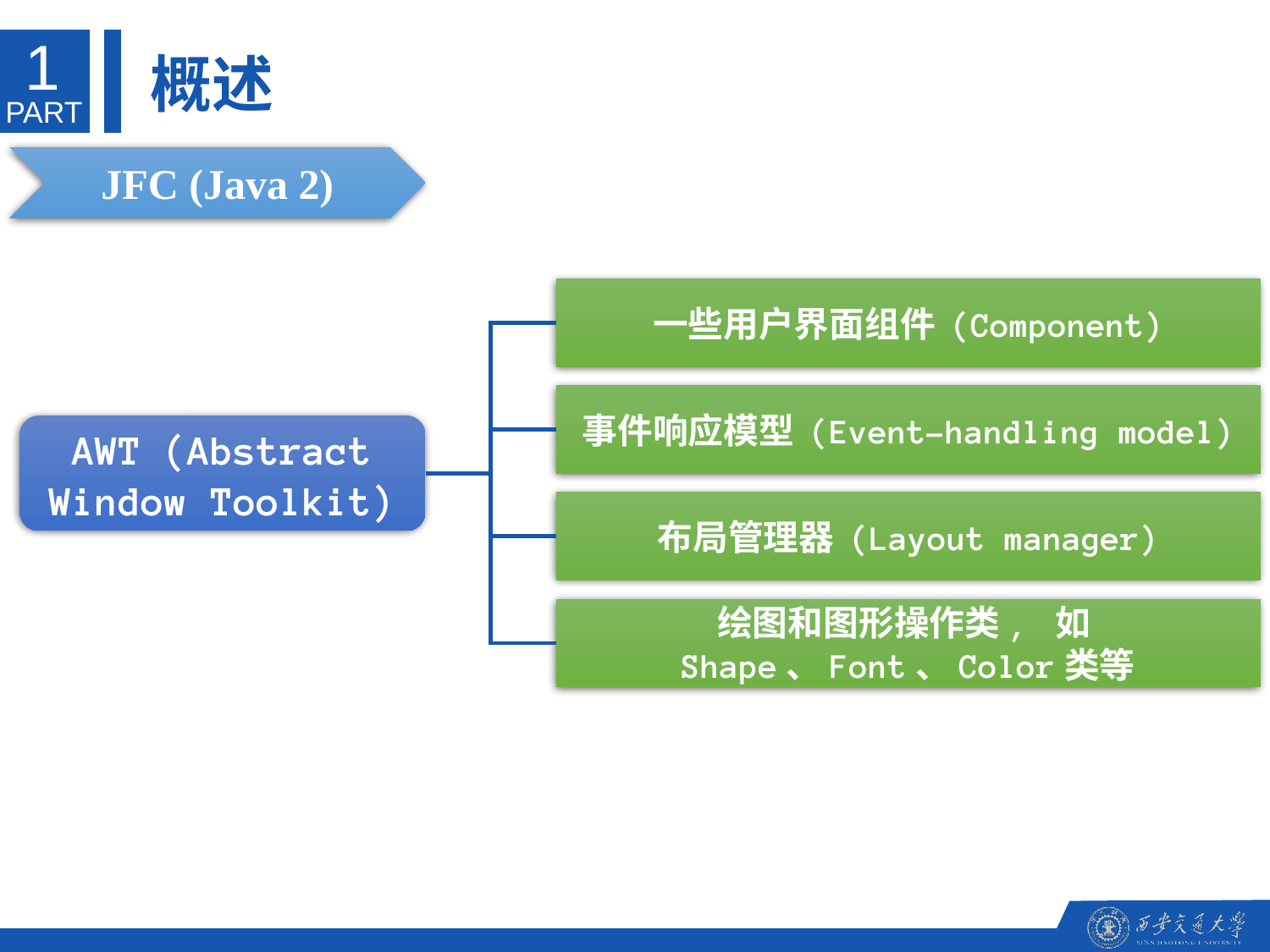

1
概述
PART
JFC (Java 2)
一些用户界面组件 (Component)
事件响应模型 (Event-handling model)
AWT (Abstract Window Toolkit)
布局管理器 (Layout manager)
绘图和图形操作类, 如Shape、Font、Color类等